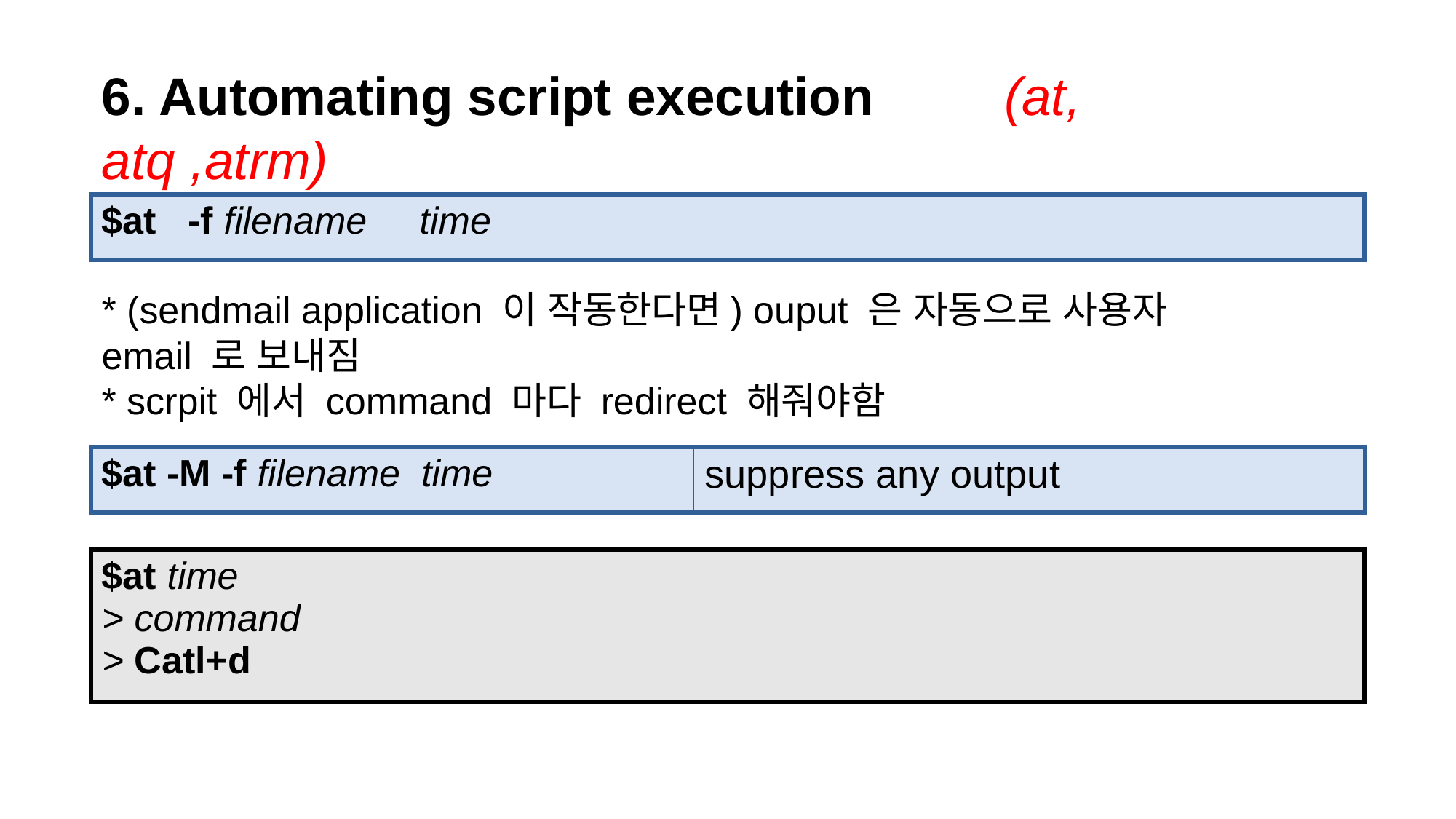

6. Automating script execution	  (at, atq ,atrm)
| $at -f filename time |
| --- |
* (sendmail application 이 작동한다면) ouput 은 자동으로 사용자 email 로 보내짐
* scrpit 에서 command 마다 redirect 해줘야함
| $at -M -f filename time | suppress any output |
| --- | --- |
| $at time > command > Catl+d |
| --- |